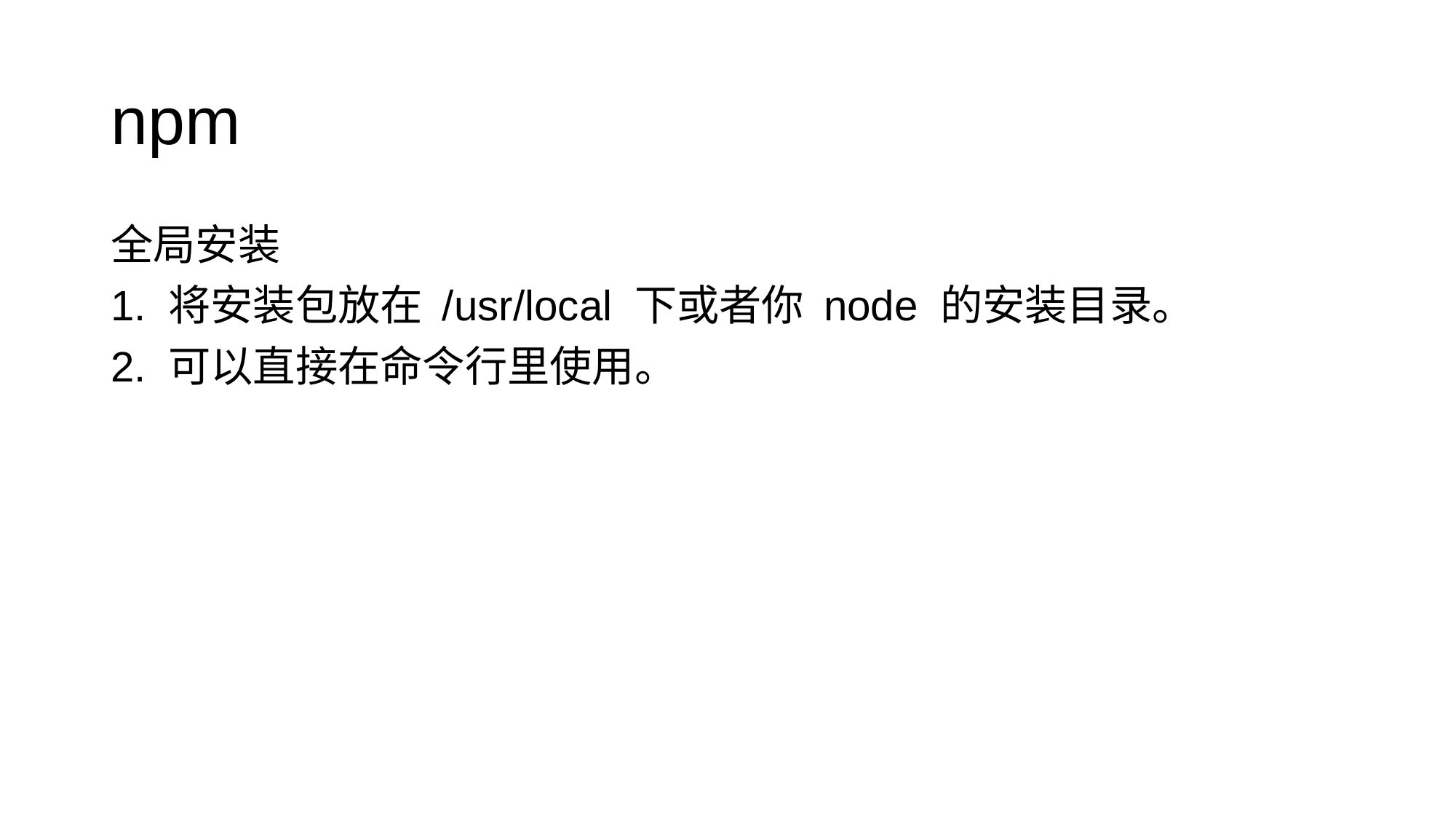

# npm
全局安装
1. 将安装包放在 /usr/local 下或者你 node 的安装目录。
2. 可以直接在命令行里使用。